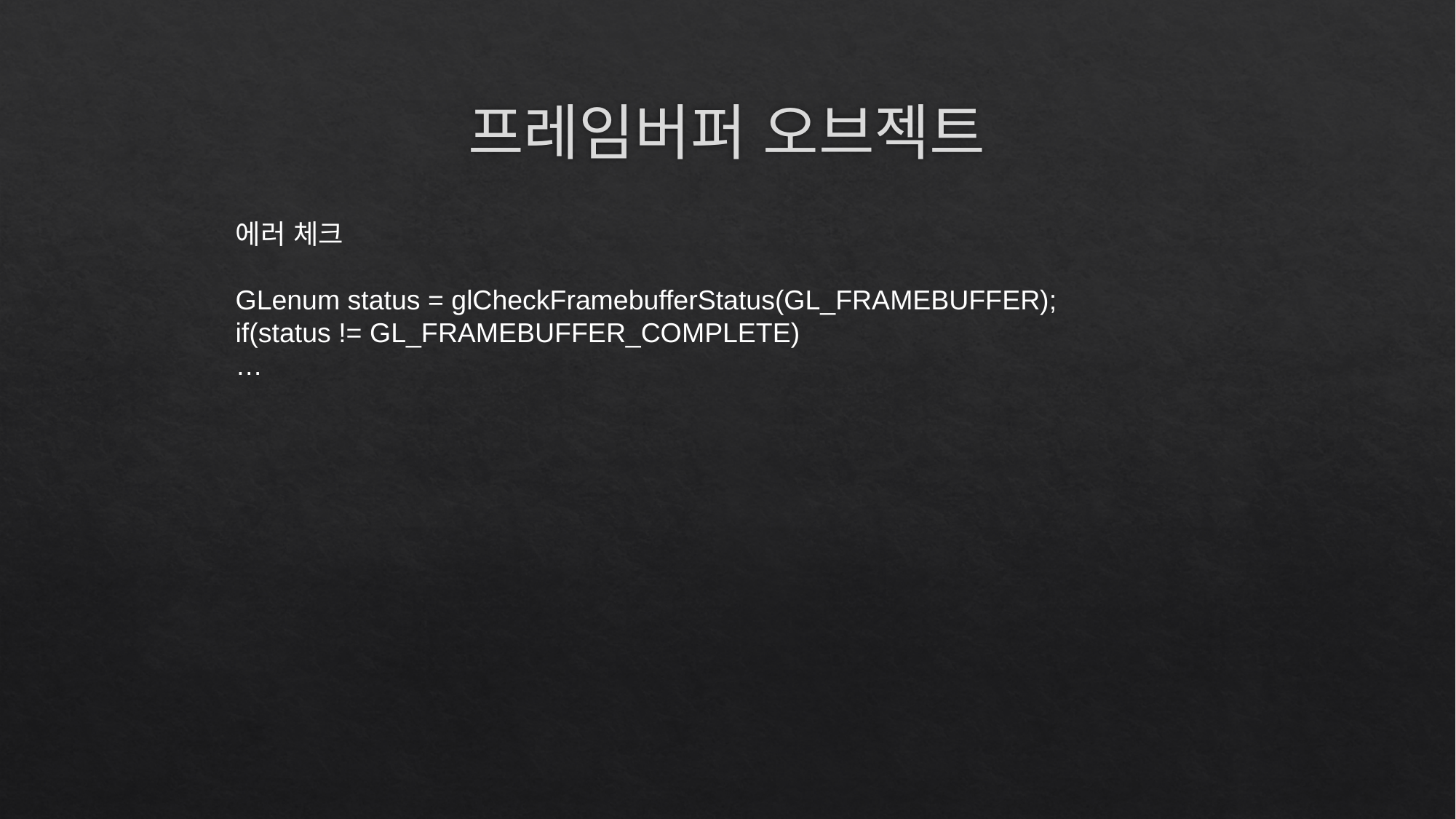

# 프레임버퍼 오브젝트
에러 체크

GLenum status = glCheckFramebufferStatus(GL_FRAMEBUFFER);
if(status != GL_FRAMEBUFFER_COMPLETE)
…